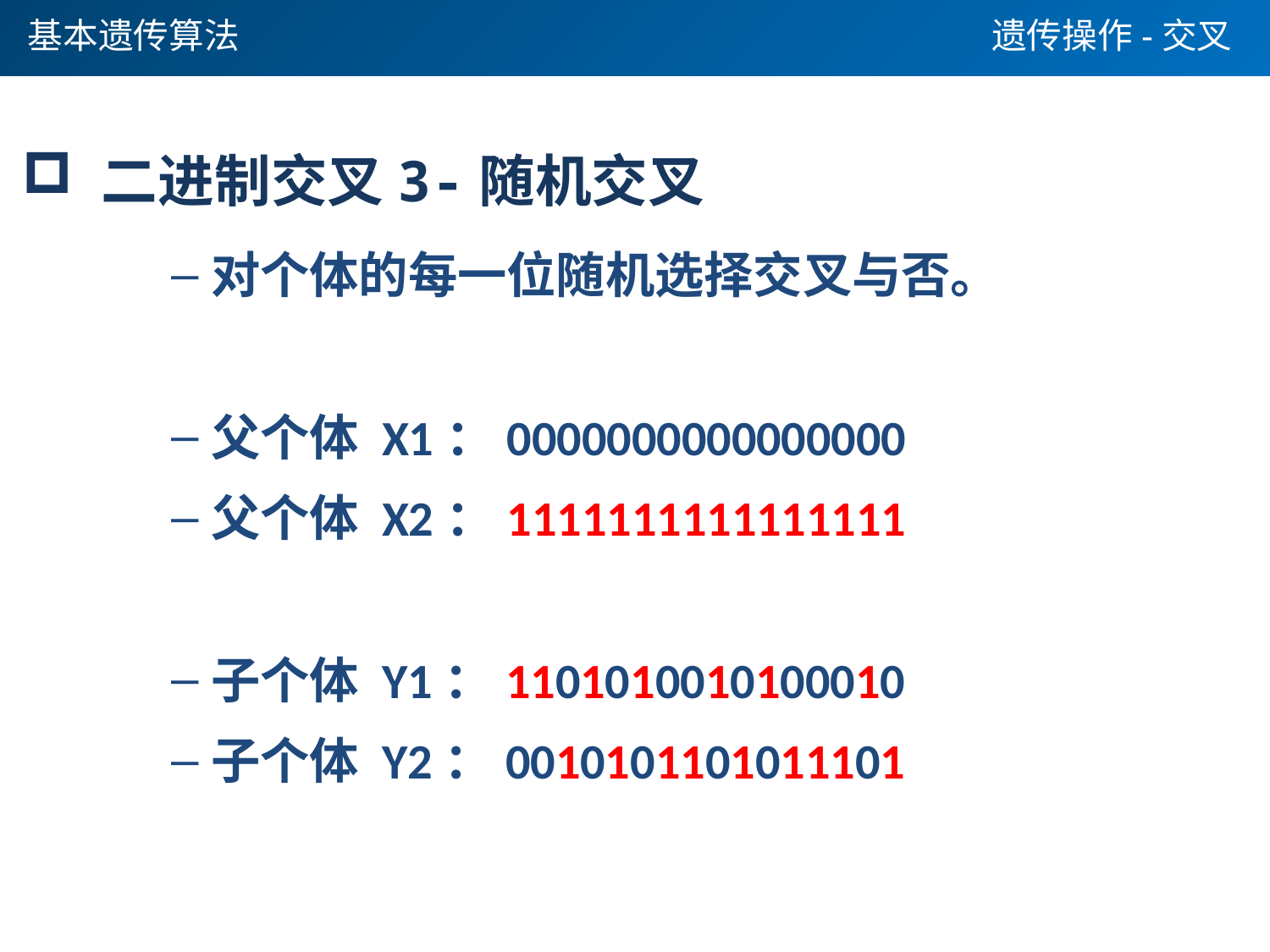

基本遗传算法
遗传操作-交叉
 二进制交叉3-随机交叉
对个体的每一位随机选择交叉与否。

父个体 X1：0000000000000000
父个体 X2：1111111111111111

子个体 Y1：1101010010100010
子个体 Y2：0010101101011101
44